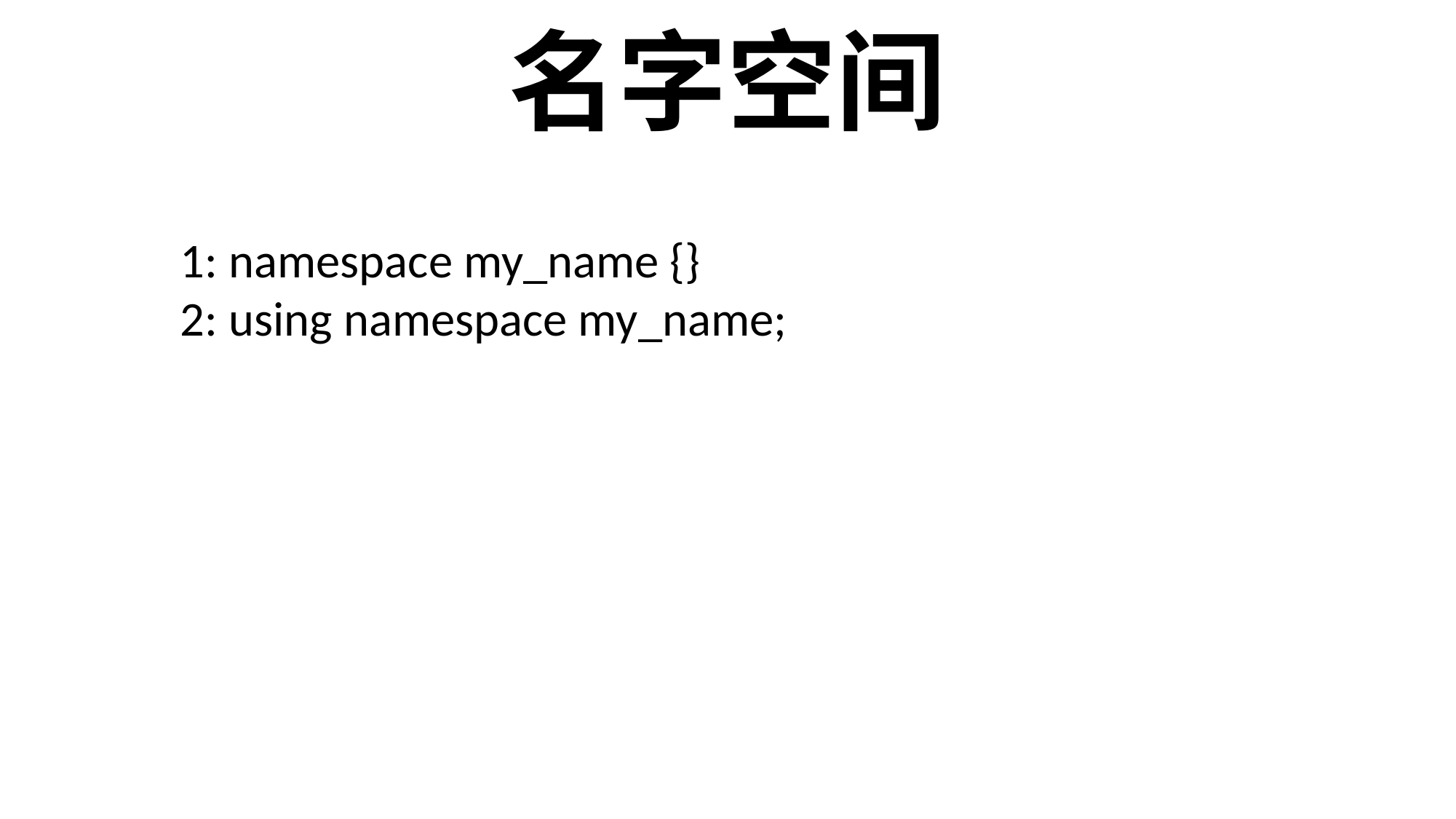

名字空间
1: namespace my_name {}
2: using namespace my_name;
6